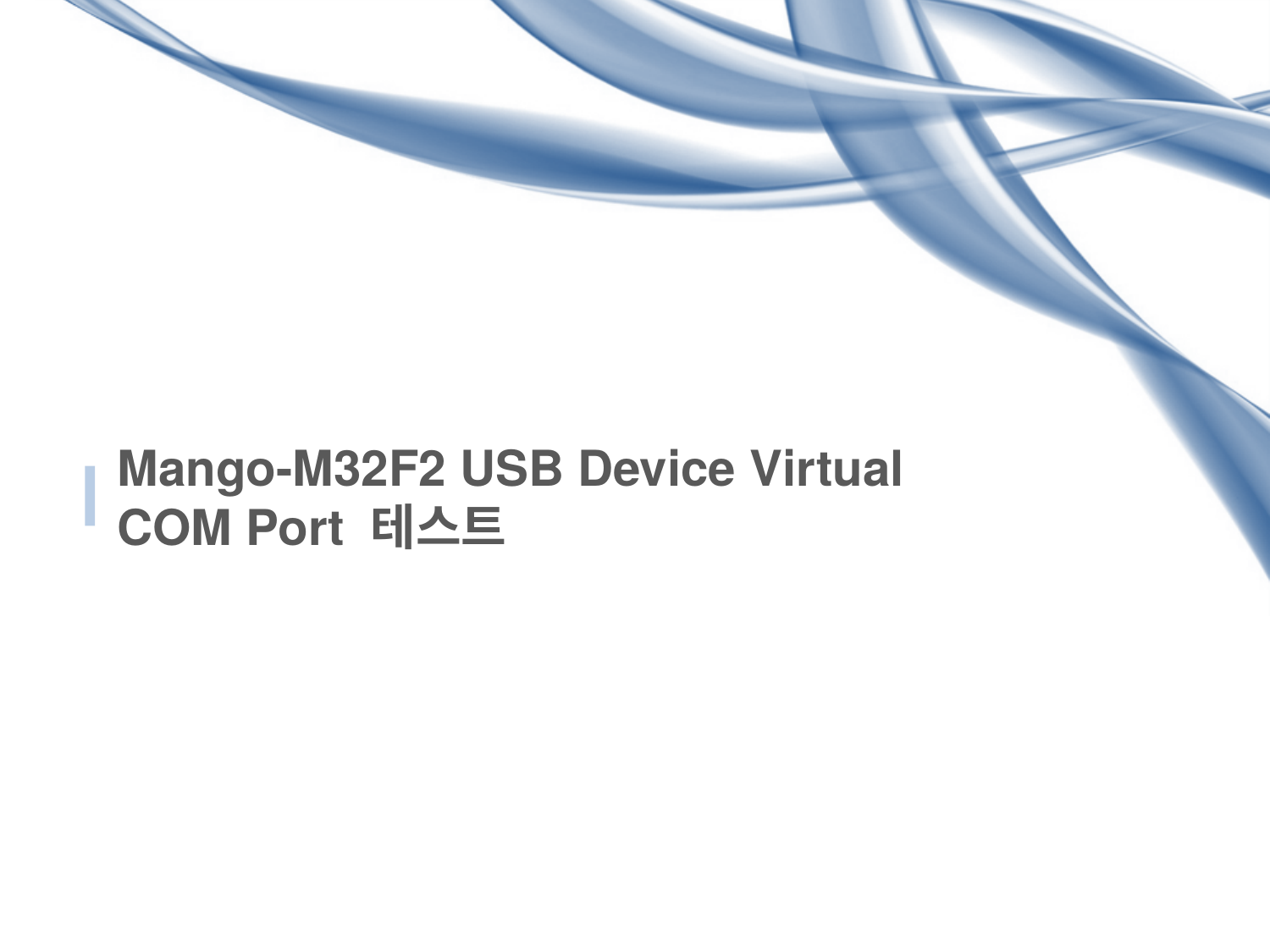

# Mango-M32F2 USB Device Virtual COM Port 테스트